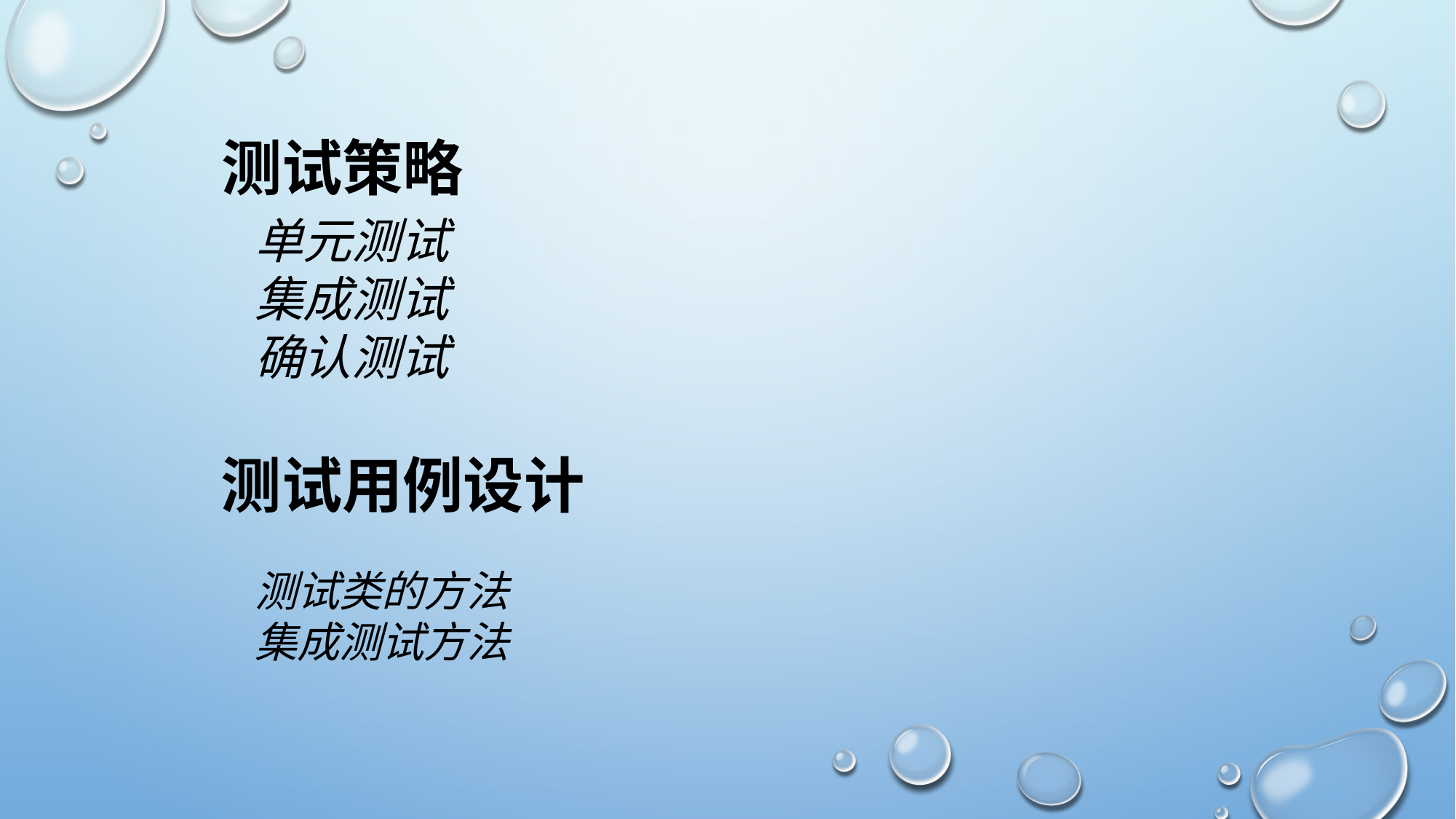

测试策略

单元测试
集成测试
确认测试
测试用例设计

测试类的方法
集成测试方法